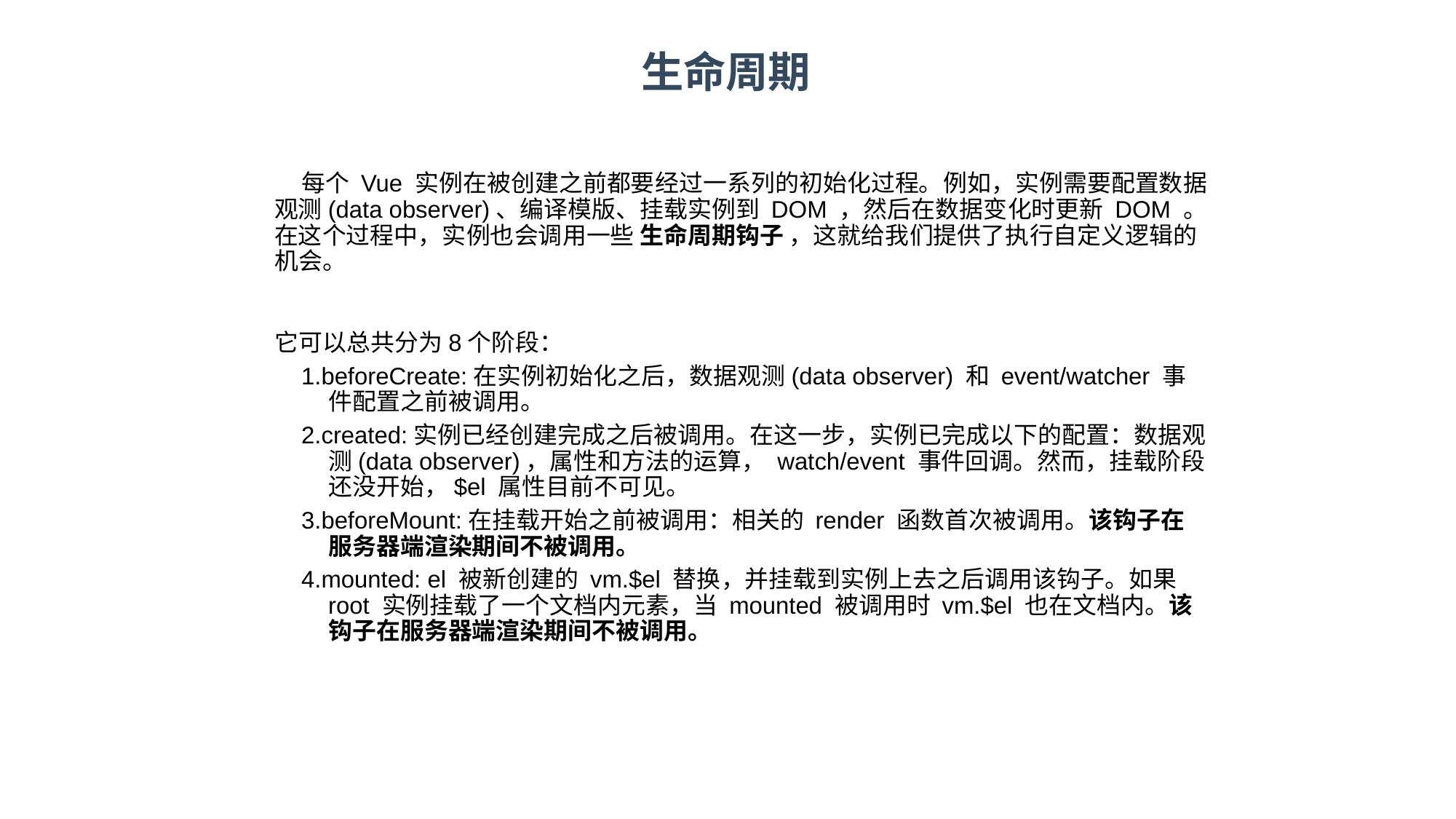

# 生命周期
	    每个 Vue 实例在被创建之前都要经过一系列的初始化过程。例如，实例需要配置数据观测(data observer)、编译模版、挂载实例到 DOM ，然后在数据变化时更新 DOM 。在这个过程中，实例也会调用一些 生命周期钩子 ，这就给我们提供了执行自定义逻辑的机会。

    它可以总共分为8个阶段：
1.beforeCreate:在实例初始化之后，数据观测(data observer) 和 event/watcher 事件配置之前被调用。
2.created:实例已经创建完成之后被调用。在这一步，实例已完成以下的配置：数据观测(data observer)，属性和方法的运算， watch/event 事件回调。然而，挂载阶段还没开始，$el 属性目前不可见。
3.beforeMount:在挂载开始之前被调用：相关的 render 函数首次被调用。该钩子在服务器端渲染期间不被调用。
4.mounted: el 被新创建的 vm.$el 替换，并挂载到实例上去之后调用该钩子。如果 root 实例挂载了一个文档内元素，当 mounted 被调用时 vm.$el 也在文档内。该钩子在服务器端渲染期间不被调用。